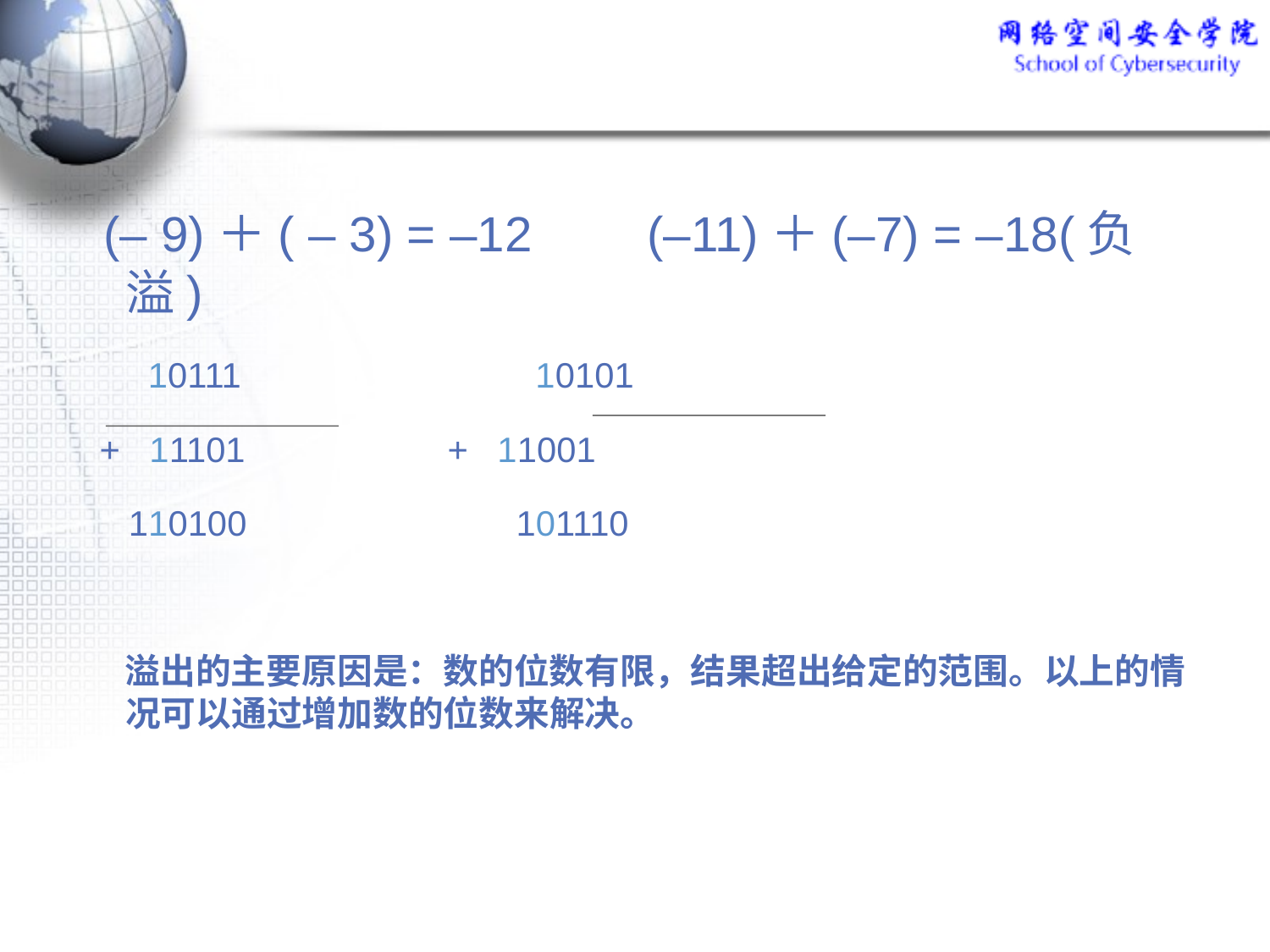

#
 (– 9)＋( – 3) = –12	 (–11)＋(–7) = –18(负溢)
      10111			   10101
 +   11101		       +   11001
    110100			 101110

　溢出的主要原因是：数的位数有限，结果超出给定的范围。以上的情况可以通过增加数的位数来解决。